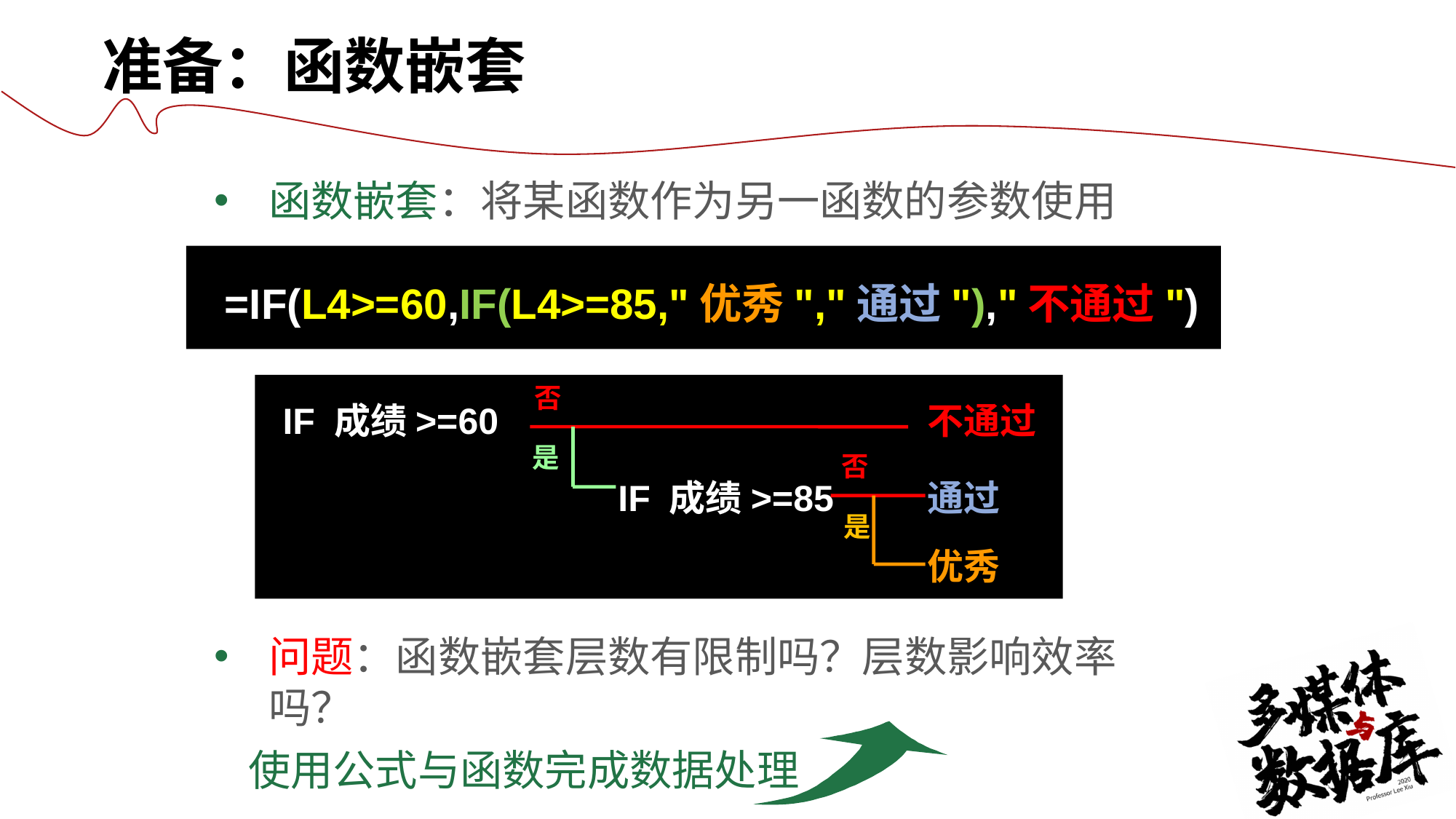

准备：函数嵌套
函数嵌套：将某函数作为另一函数的参数使用

=IF(L4>=60,IF(L4>=85,"优秀","通过"),"不通过")

否
IF 成绩>=60
不通过

是
否
IF 成绩>=85
通过

是
优秀

问题：函数嵌套层数有限制吗？层数影响效率吗？

使用公式与函数完成数据处理